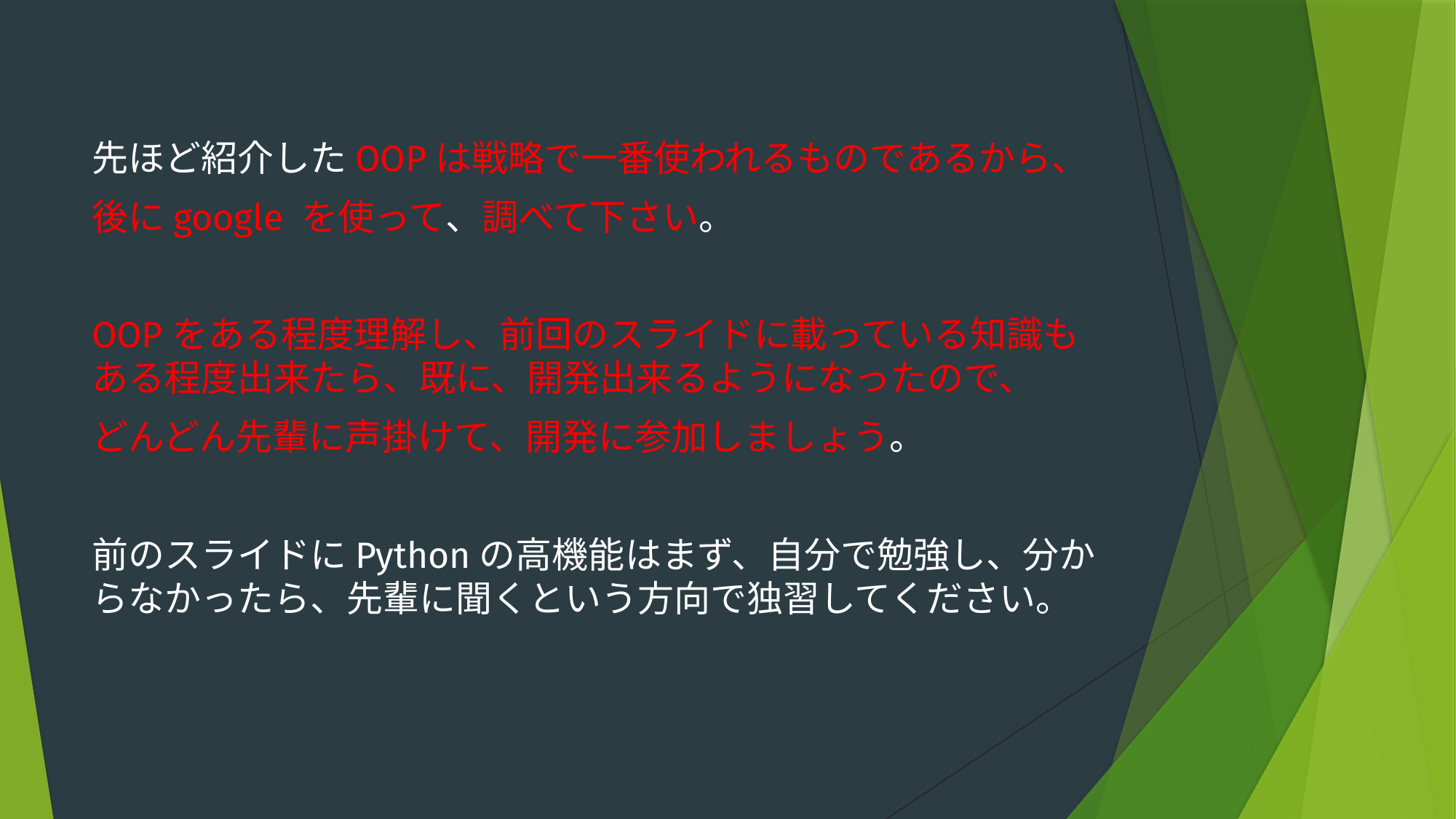

先ほど紹介したOOPは戦略で一番使われるものであるから、
後にgoogle を使って、調べて下さい。

OOPをある程度理解し、前回のスライドに載っている知識もある程度出来たら、既に、開発出来るようになったので、
どんどん先輩に声掛けて、開発に参加しましょう。

前のスライドにPythonの高機能はまず、自分で勉強し、分からなかったら、先輩に聞くという方向で独習してください。